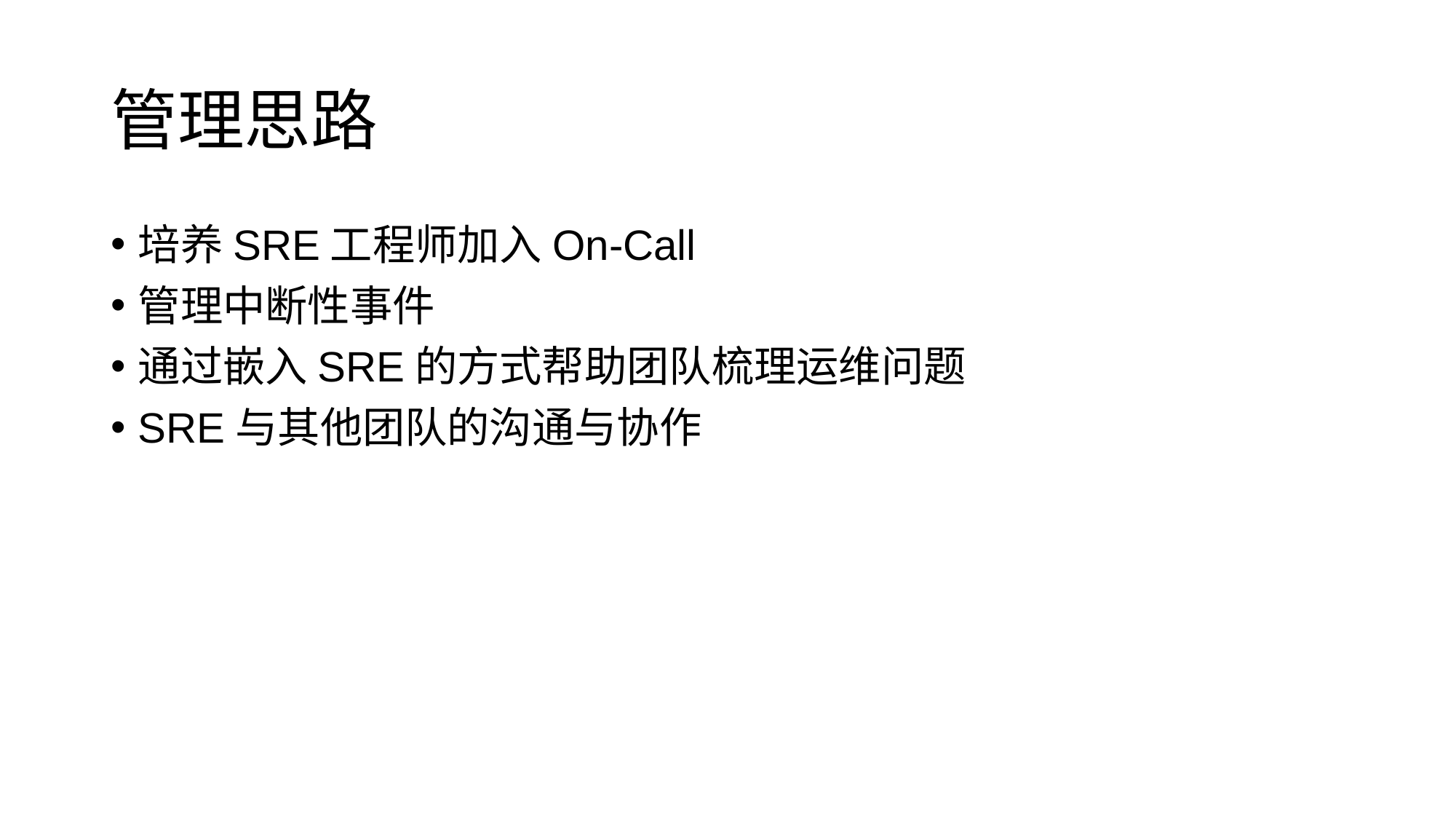

# 管理思路
培养SRE工程师加入On-Call
管理中断性事件
通过嵌入SRE的方式帮助团队梳理运维问题
SRE与其他团队的沟通与协作